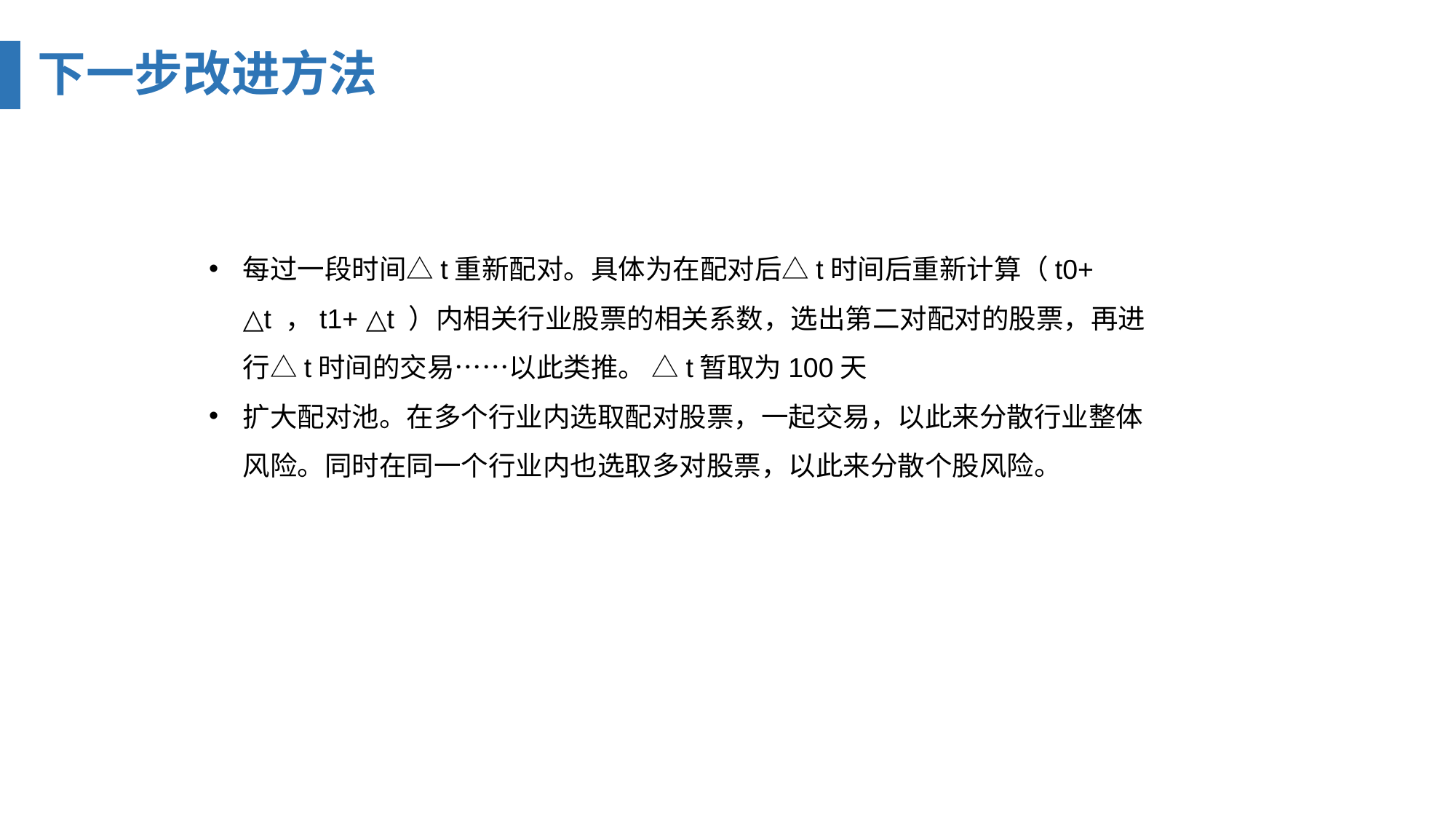

下一步改进方法

每过一段时间△t重新配对。具体为在配对后△t时间后重新计算（t0+ △t ，t1+ △t ）内相关行业股票的相关系数，选出第二对配对的股票，再进行△t时间的交易……以此类推。 △t暂取为100天
扩大配对池。在多个行业内选取配对股票，一起交易，以此来分散行业整体风险。同时在同一个行业内也选取多对股票，以此来分散个股风险。